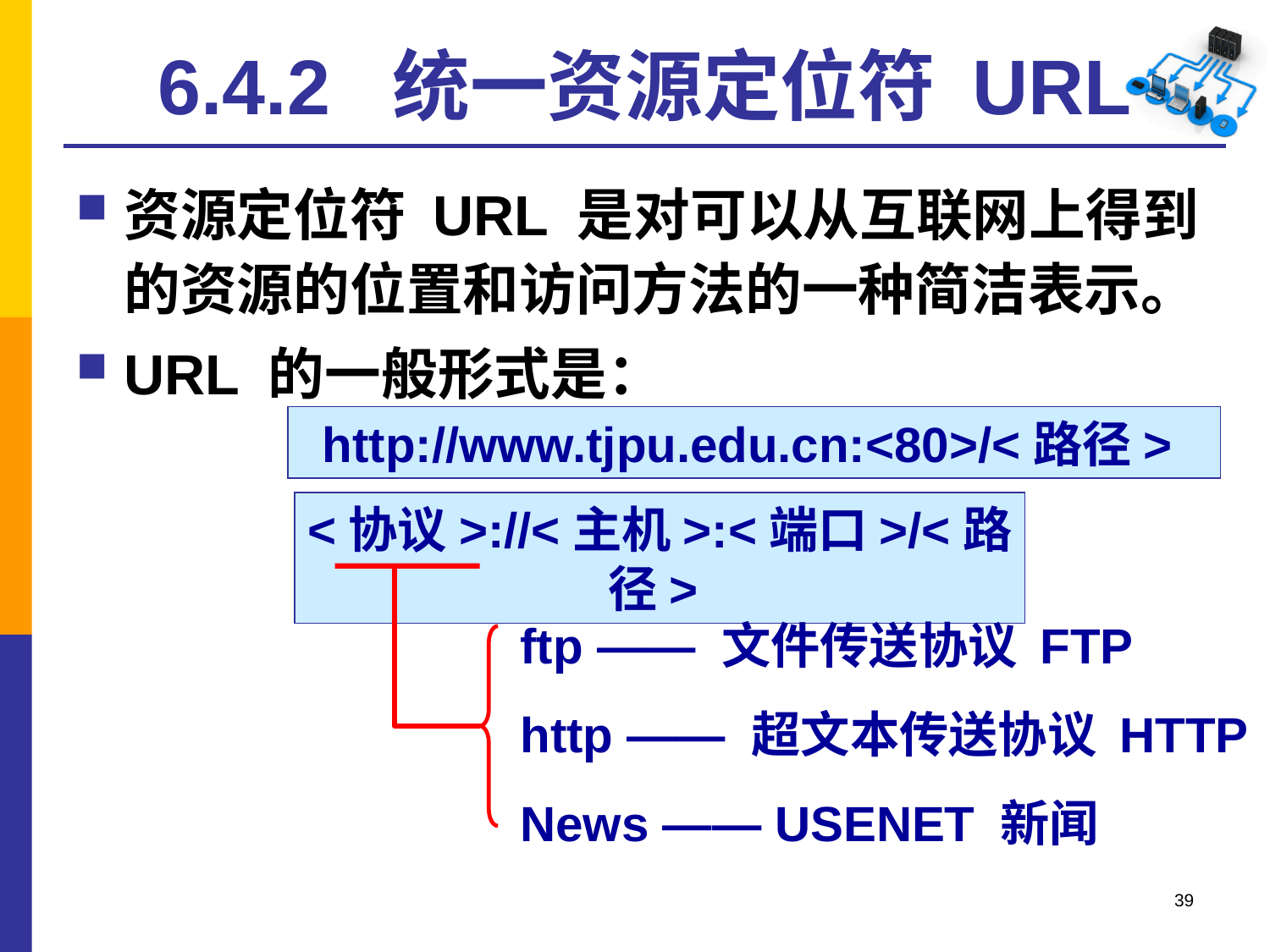

# 6.4.2  统一资源定位符 URL
资源定位符 URL 是对可以从互联网上得到的资源的位置和访问方法的一种简洁表示。
URL 的一般形式是：
http://www.tjpu.edu.cn:<80>/<路径>
<协议>://<主机>:<端口>/<路径>

ftp —— 文件传送协议 FTP
http —— 超文本传送协议 HTTP
News —— USENET 新闻

39